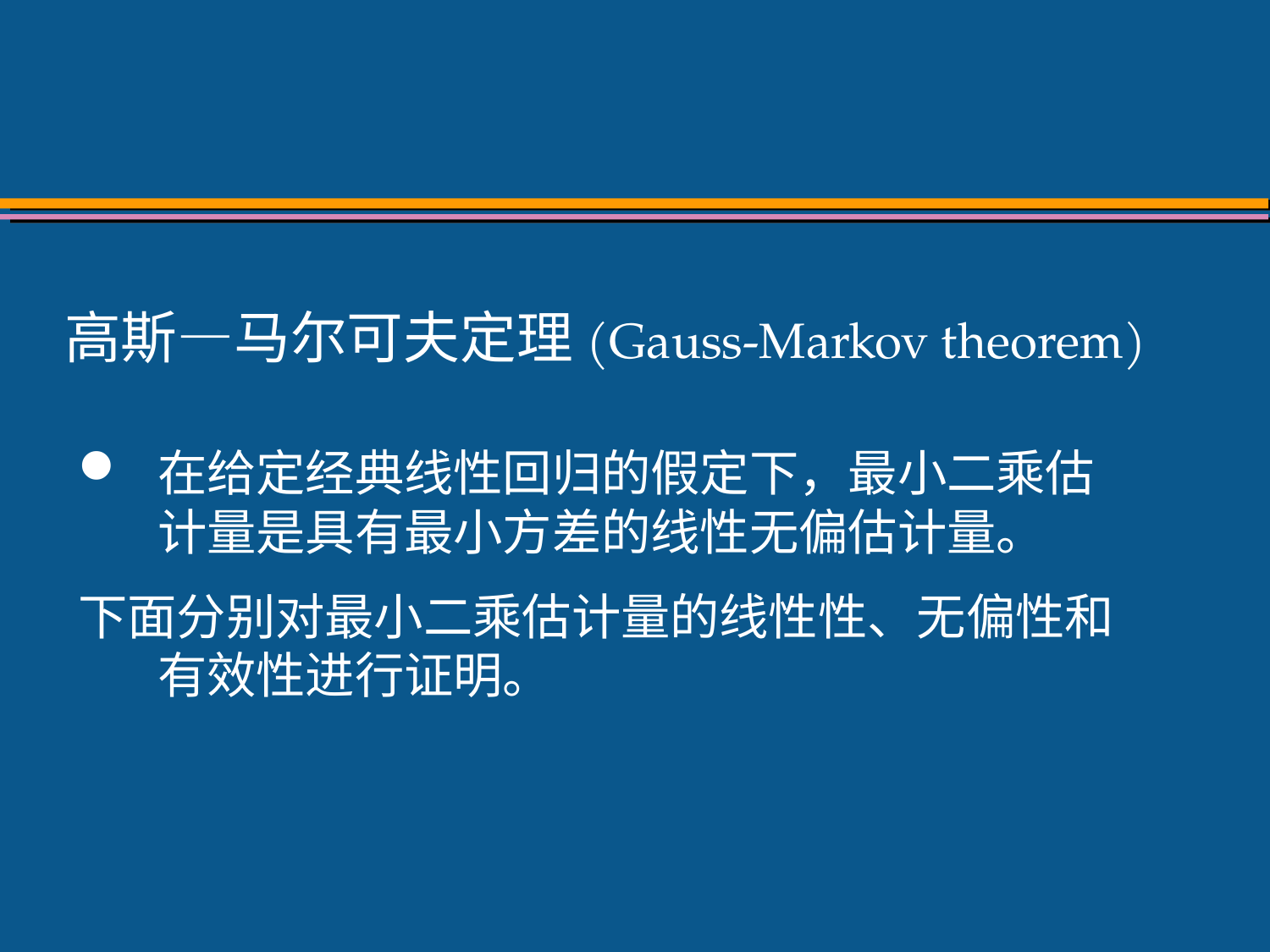

# 高斯—马尔可夫定理(Gauss-Markov theorem)
在给定经典线性回归的假定下，最小二乘估计量是具有最小方差的线性无偏估计量。
下面分别对最小二乘估计量的线性性、无偏性和有效性进行证明。